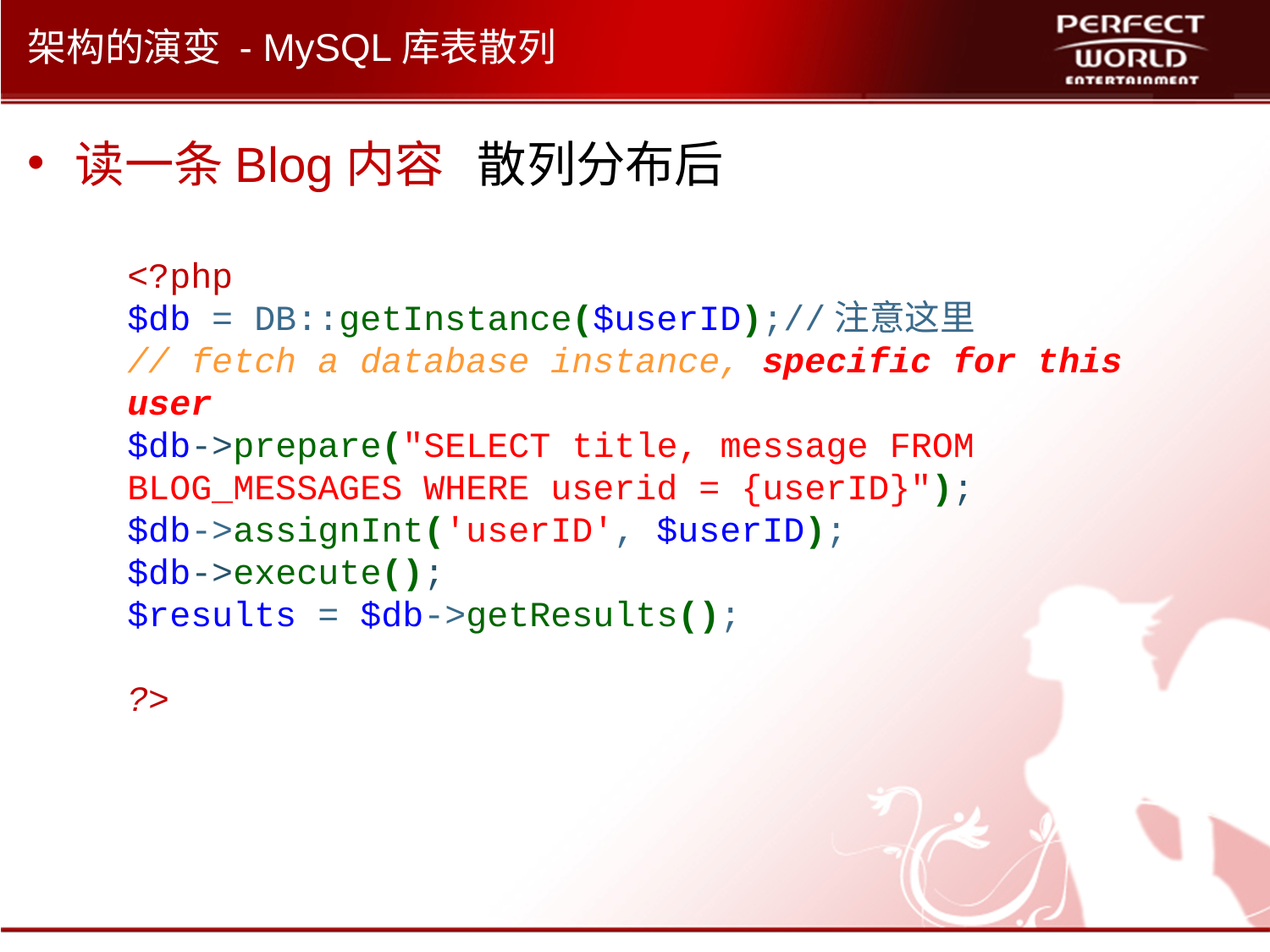

# 架构的演变 - MySQL库表散列
读一条Blog内容   散列分布后
<?php
$db = DB::getInstance($userID);//注意这里
// fetch a database instance, specific for this user
$db->prepare("SELECT title, message FROM BLOG_MESSAGES WHERE userid = {userID}");
$db->assignInt('userID', $userID);
$db->execute();
$results = $db->getResults();

?>